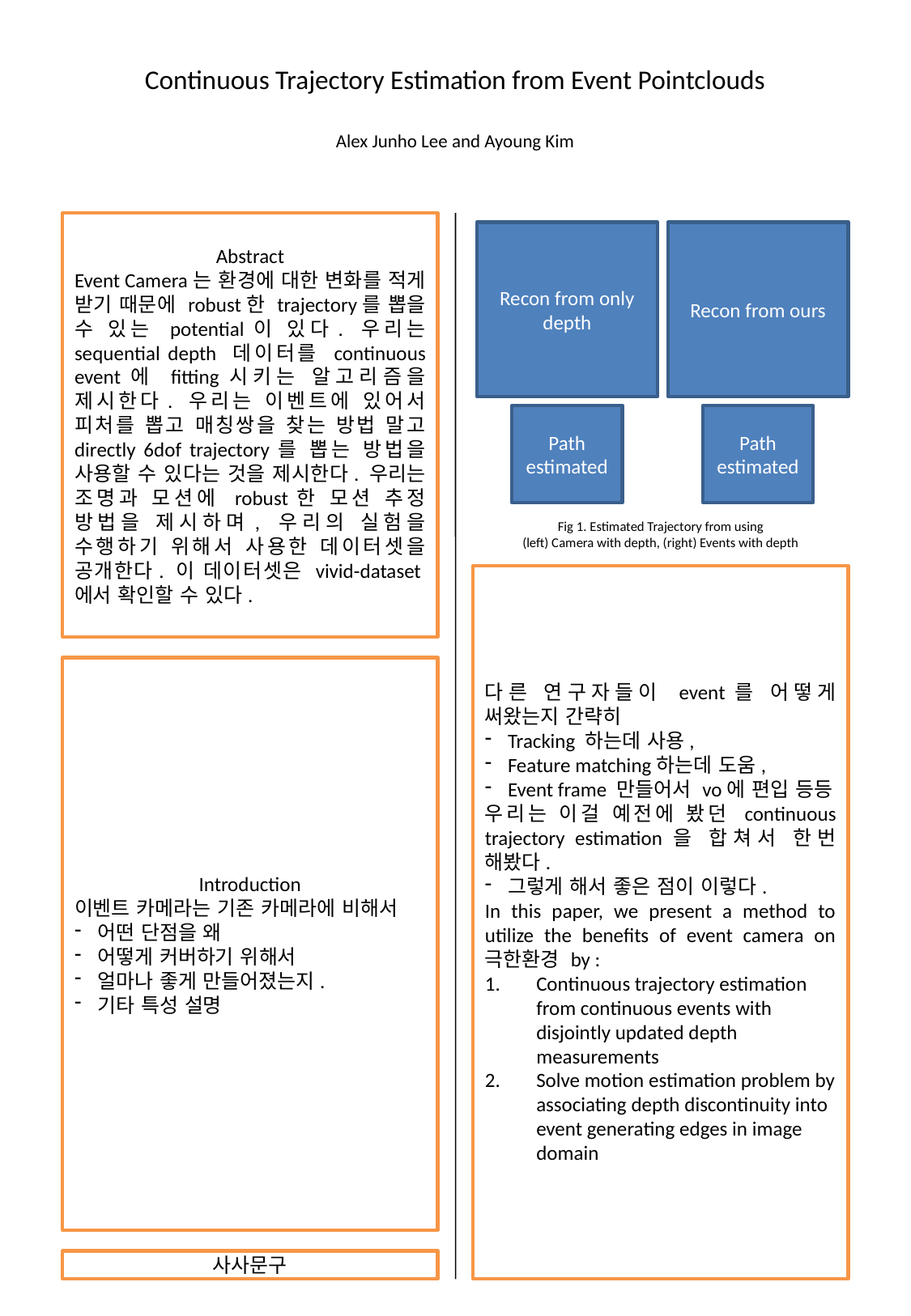

Continuous Trajectory Estimation from Event Pointclouds
Alex Junho Lee and Ayoung Kim
Abstract
Event Camera는 환경에 대한 변화를 적게 받기 때문에 robust한 trajectory를 뽑을 수 있는 potential이 있다. 우리는 sequential depth 데이터를 continuous event에 fitting시키는 알고리즘을 제시한다. 우리는 이벤트에 있어서 피처를 뽑고 매칭쌍을 찾는 방법 말고 directly 6dof trajectory를 뽑는 방법을 사용할 수 있다는 것을 제시한다. 우리는 조명과 모션에 robust한 모션 추정 방법을 제시하며, 우리의 실험을 수행하기 위해서 사용한 데이터셋을 공개한다. 이 데이터셋은 vivid-dataset에서 확인할 수 있다.

Recon from only depth
Recon from ours
Path estimated
Path estimated
Fig 1. Estimated Trajectory from using
(left) Camera with depth, (right) Events with depth
다른 연구자들이 event를 어떻게 써왔는지 간략히
Tracking 하는데 사용,
Feature matching하는데 도움,
Event frame 만들어서 vo에 편입 등등
우리는 이걸 예전에 봤던 continuous trajectory estimation을 합쳐서 한번 해봤다.
그렇게 해서 좋은 점이 이렇다.
In this paper, we present a method to utilize the benefits of event camera on 극한환경 by :
Continuous trajectory estimation from continuous events with disjointly updated depth measurements
Solve motion estimation problem by associating depth discontinuity into event generating edges in image domain
Introduction
이벤트 카메라는 기존 카메라에 비해서
어떤 단점을 왜
어떻게 커버하기 위해서
얼마나 좋게 만들어졌는지.
기타 특성 설명
사사문구